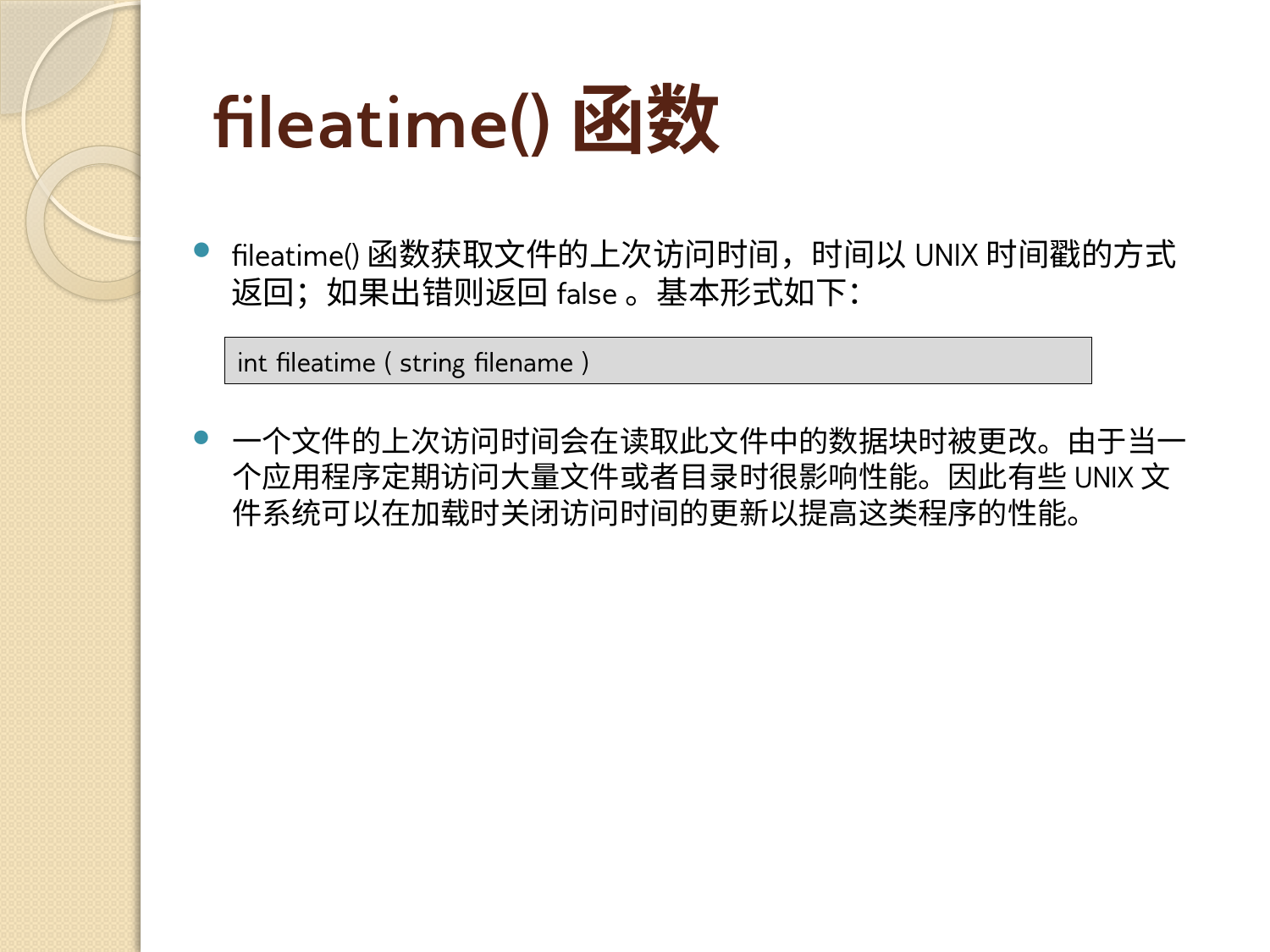

# fileatime()函数
fileatime()函数获取文件的上次访问时间，时间以UNIX时间戳的方式返回；如果出错则返回false。基本形式如下：
int fileatime ( string filename )
一个文件的上次访问时间会在读取此文件中的数据块时被更改。由于当一个应用程序定期访问大量文件或者目录时很影响性能。因此有些UNIX文件系统可以在加载时关闭访问时间的更新以提高这类程序的性能。